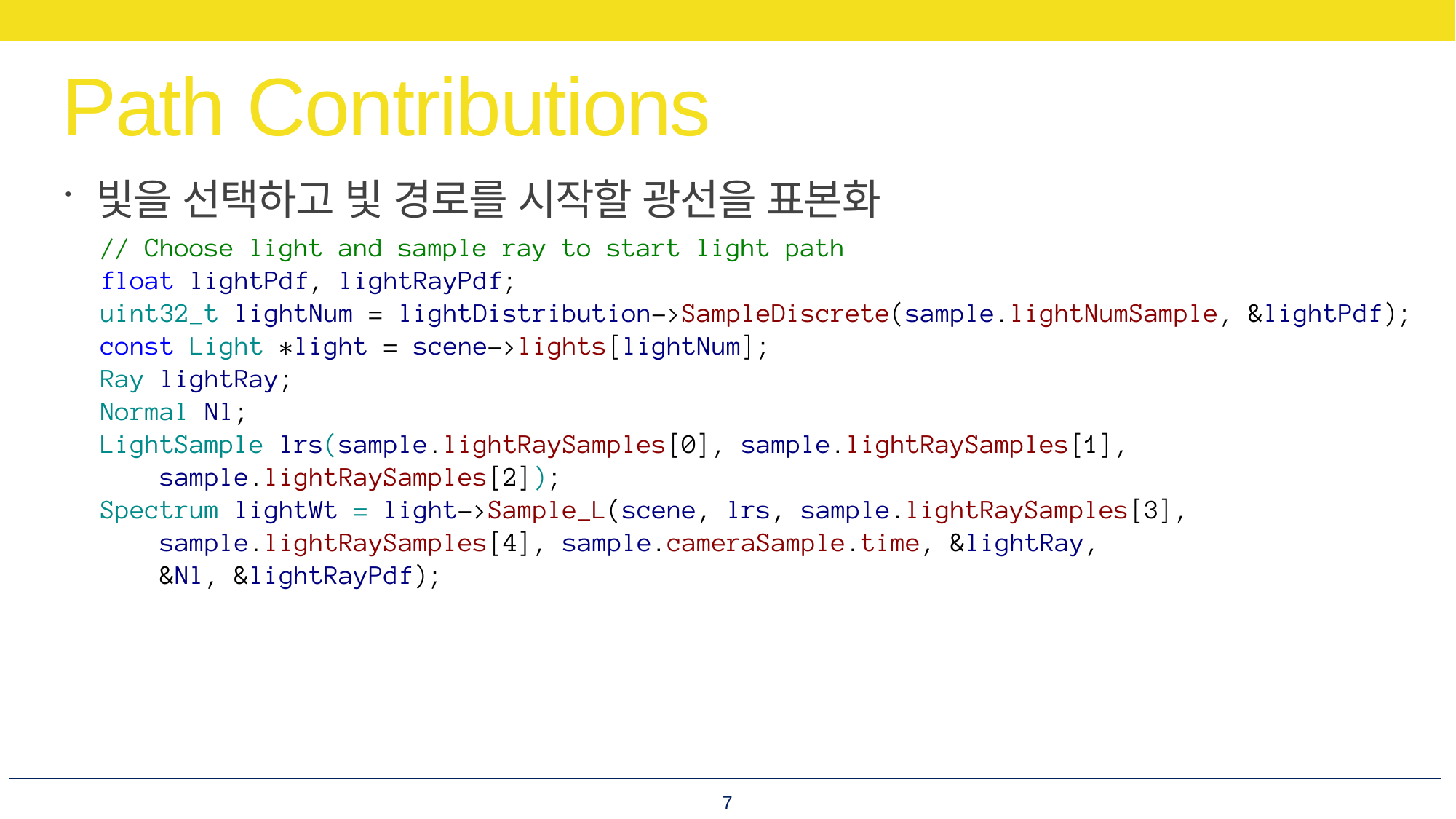

# Path Contributions
빛을 선택하고 빛 경로를 시작할 광선을 표본화
// Choose light and sample ray to start light path
float lightPdf, lightRayPdf;
uint32_t lightNum = lightDistribution->SampleDiscrete(sample.lightNumSample, &lightPdf);
const Light *light = scene->lights[lightNum];
Ray lightRay;
Normal Nl;
LightSample lrs(sample.lightRaySamples[0], sample.lightRaySamples[1],
    sample.lightRaySamples[2]);
Spectrum lightWt = light->Sample_L(scene, lrs, sample.lightRaySamples[3],
    sample.lightRaySamples[4], sample.cameraSample.time, &lightRay,
    &Nl, &lightRayPdf);
7